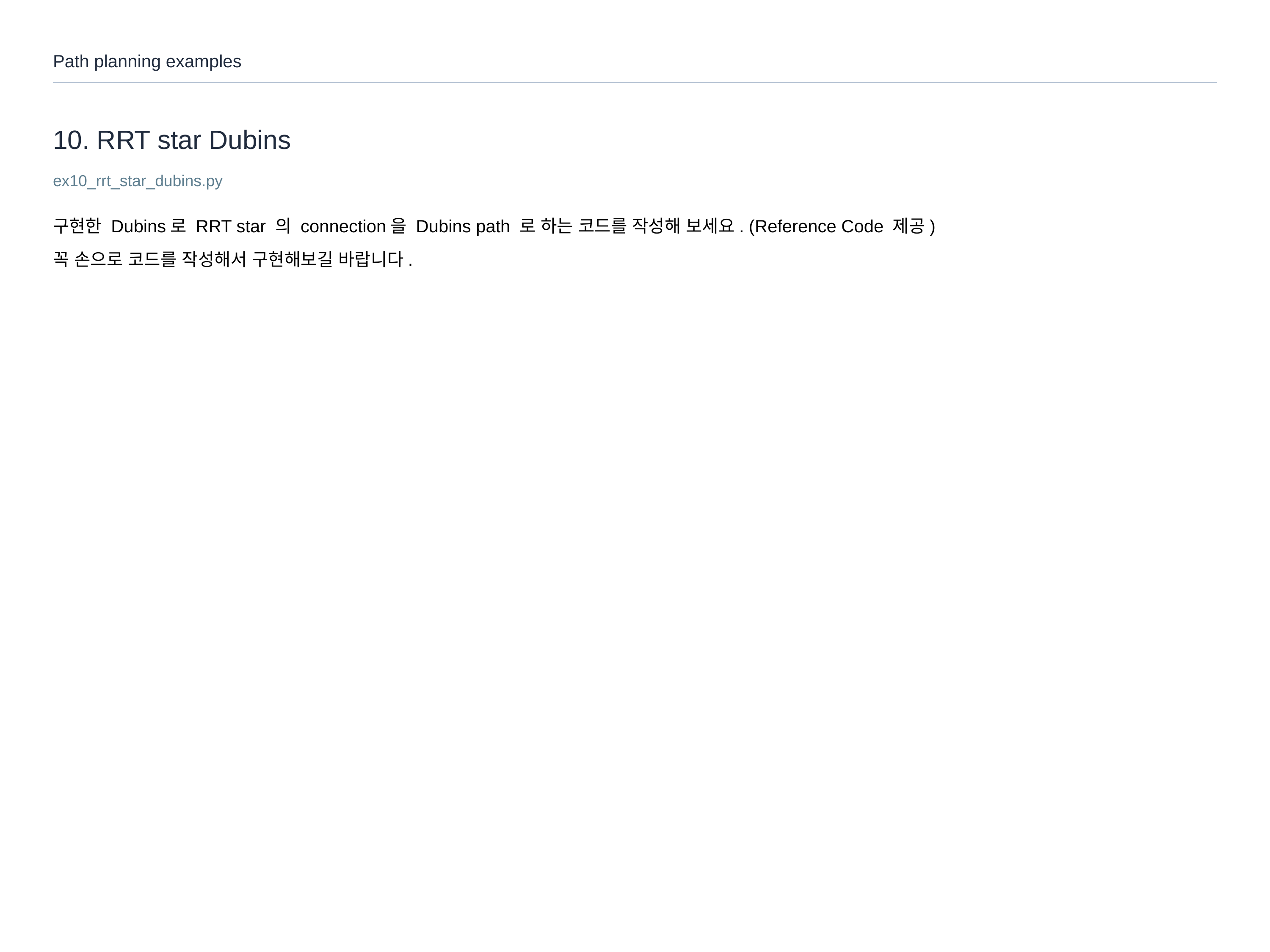

Path planning examples
# 10. RRT star Dubins
ex10_rrt_star_dubins.py
구현한 Dubins로 RRT star 의 connection을 Dubins path 로 하는 코드를 작성해 보세요. (Reference Code 제공)
꼭 손으로 코드를 작성해서 구현해보길 바랍니다.